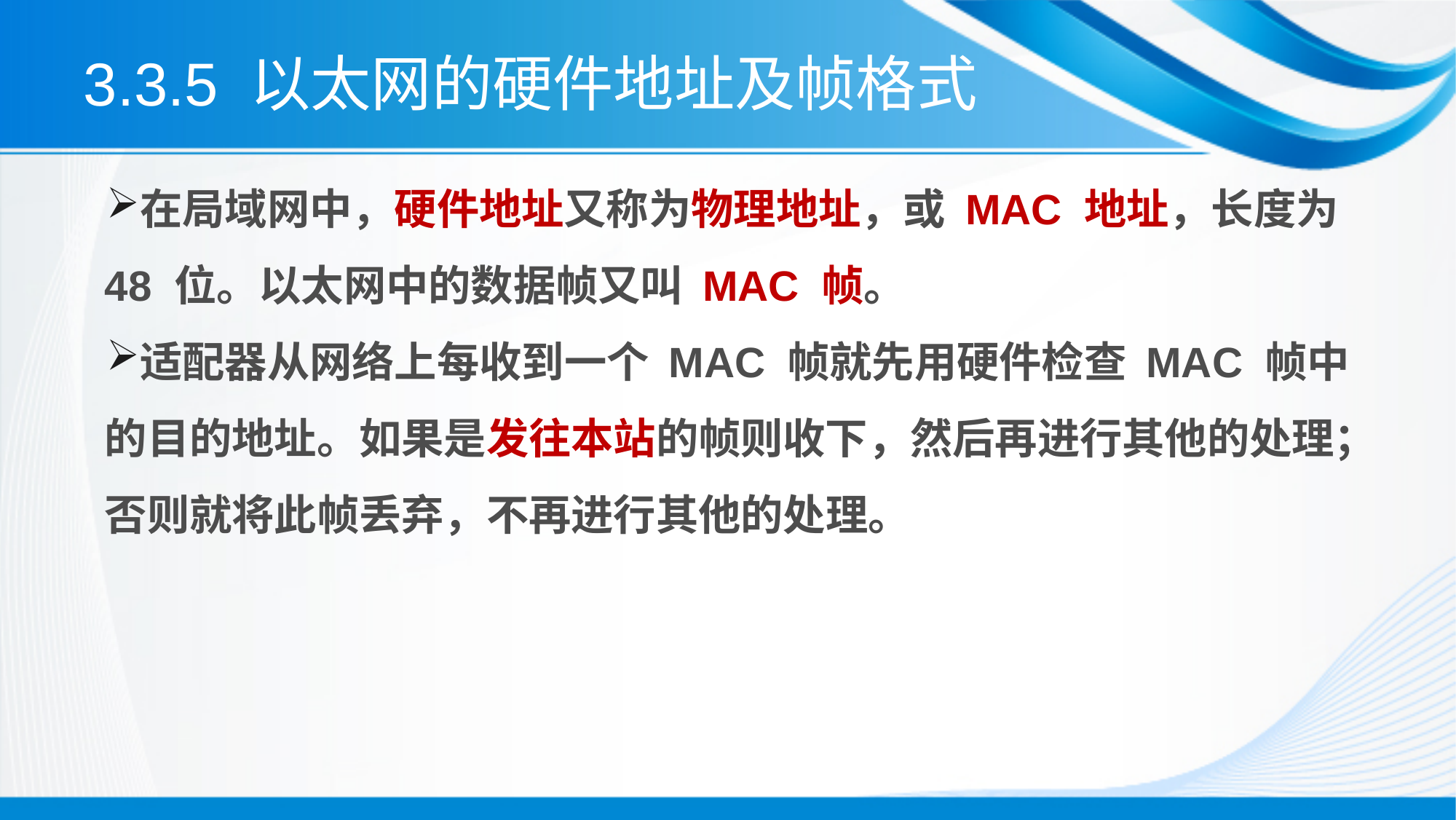

# 3.3.5 以太网的硬件地址及帧格式
在局域网中，硬件地址又称为物理地址，或 MAC 地址，长度为 48 位。以太网中的数据帧又叫 MAC 帧。
适配器从网络上每收到一个 MAC 帧就先用硬件检查 MAC 帧中的目的地址。如果是发往本站的帧则收下，然后再进行其他的处理；否则就将此帧丢弃，不再进行其他的处理。